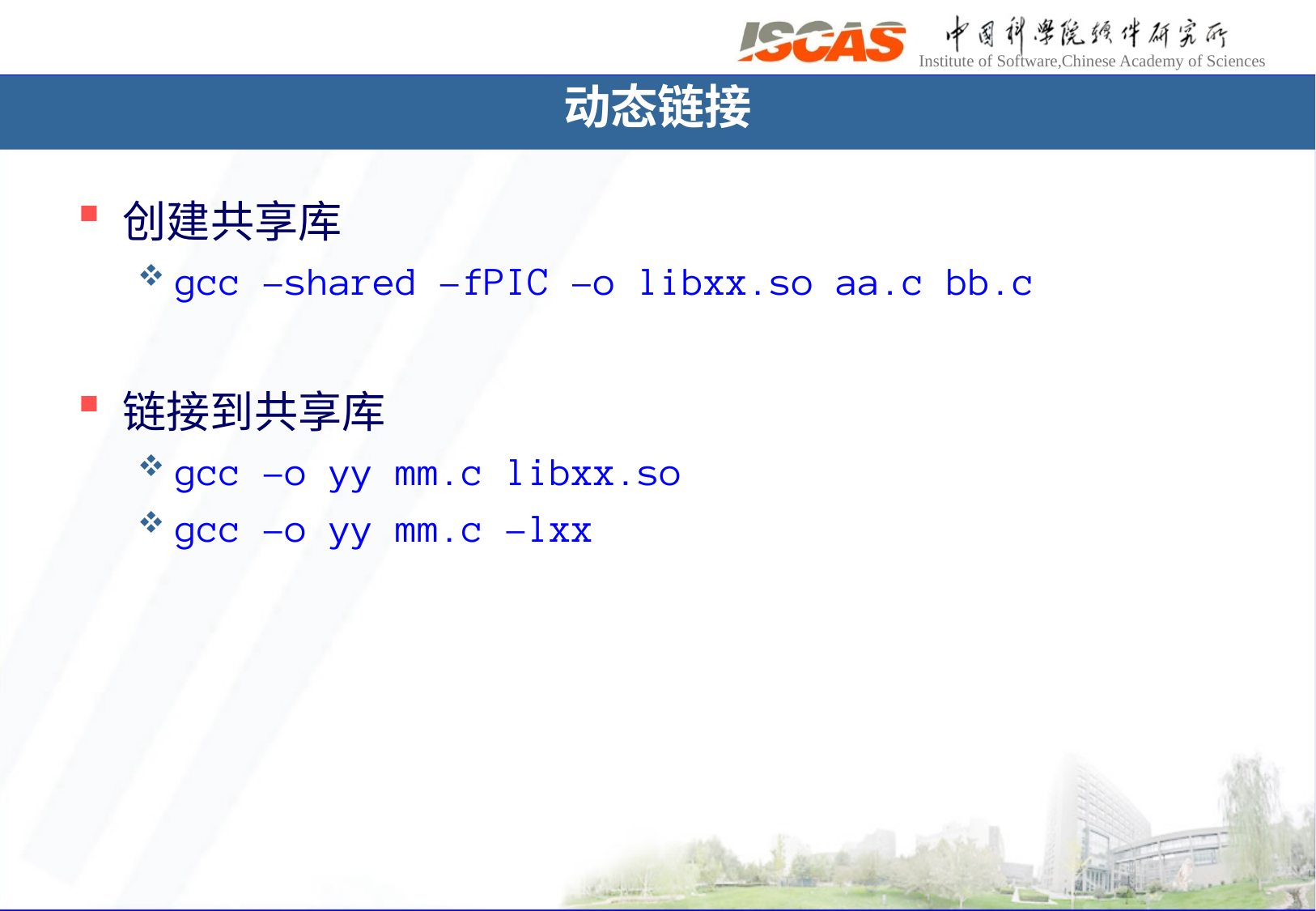

动态链接
创建共享库
gcc –shared –fPIC –o libxx.so aa.c bb.c

链接到共享库
gcc –o yy mm.c libxx.so
gcc –o yy mm.c –lxx